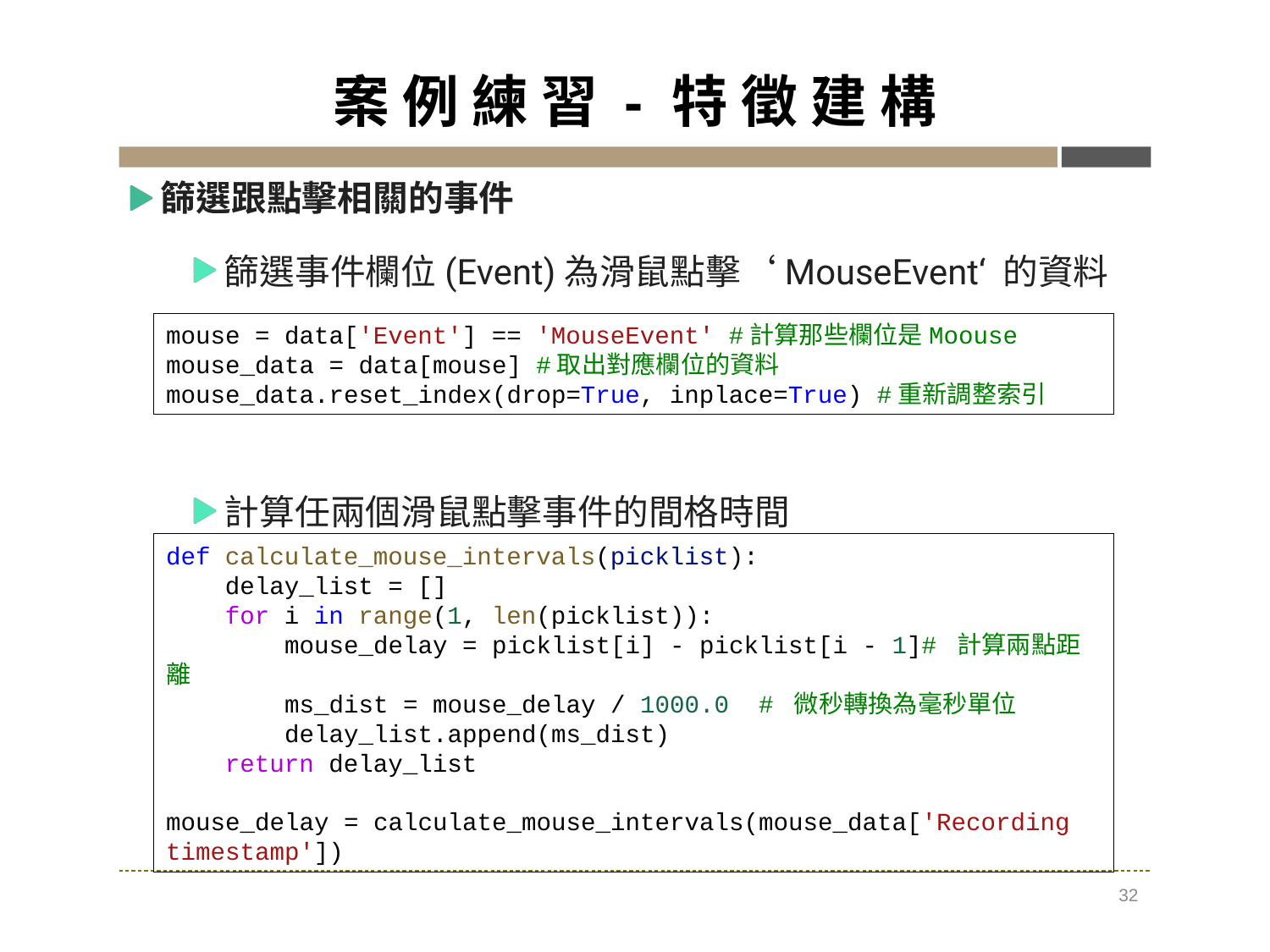

# 案 例 練 習 - 特 徵 建 構
篩選跟點擊相關的事件
篩選事件欄位(Event)為滑鼠點擊‘MouseEvent‘ 的資料

計算任兩個滑鼠點擊事件的間格時間

mouse = data['Event'] == 'MouseEvent' #計算那些欄位是Moouse
mouse_data = data[mouse] #取出對應欄位的資料
mouse_data.reset_index(drop=True, inplace=True) #重新調整索引
def calculate_mouse_intervals(picklist):
    delay_list = []
    for i in range(1, len(picklist)):
        mouse_delay = picklist[i] - picklist[i - 1]# 計算兩點距離
        ms_dist = mouse_delay / 1000.0  # 微秒轉換為毫秒單位
        delay_list.append(ms_dist)
    return delay_list
mouse_delay = calculate_mouse_intervals(mouse_data['Recording timestamp'])
32